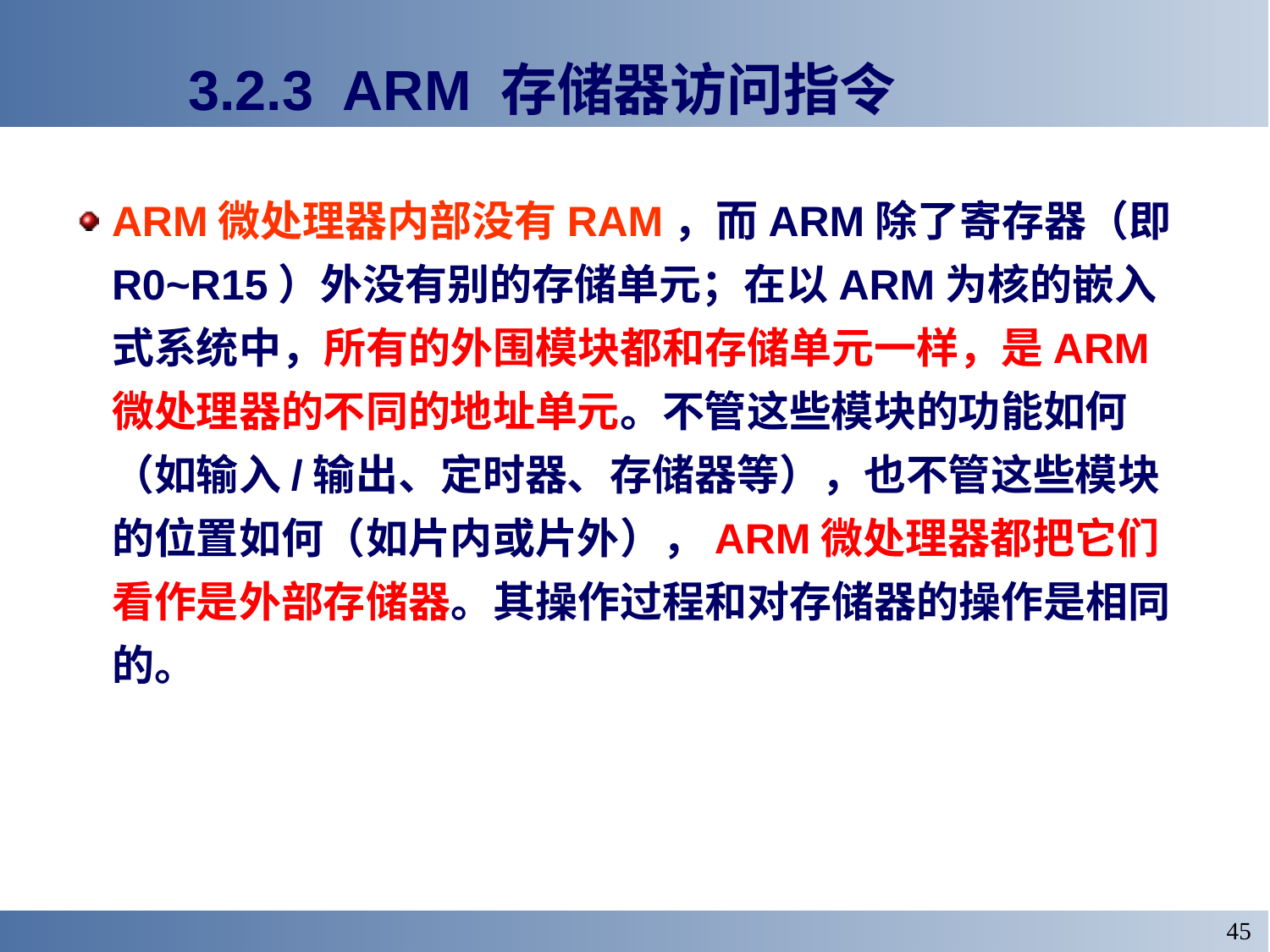

# 3.2.3  ARM 存储器访问指令
ARM微处理器内部没有RAM，而ARM除了寄存器（即R0~R15）外没有别的存储单元；在以ARM为核的嵌入式系统中，所有的外围模块都和存储单元一样，是ARM微处理器的不同的地址单元。不管这些模块的功能如何（如输入/输出、定时器、存储器等），也不管这些模块的位置如何（如片内或片外），ARM微处理器都把它们看作是外部存储器。其操作过程和对存储器的操作是相同的。